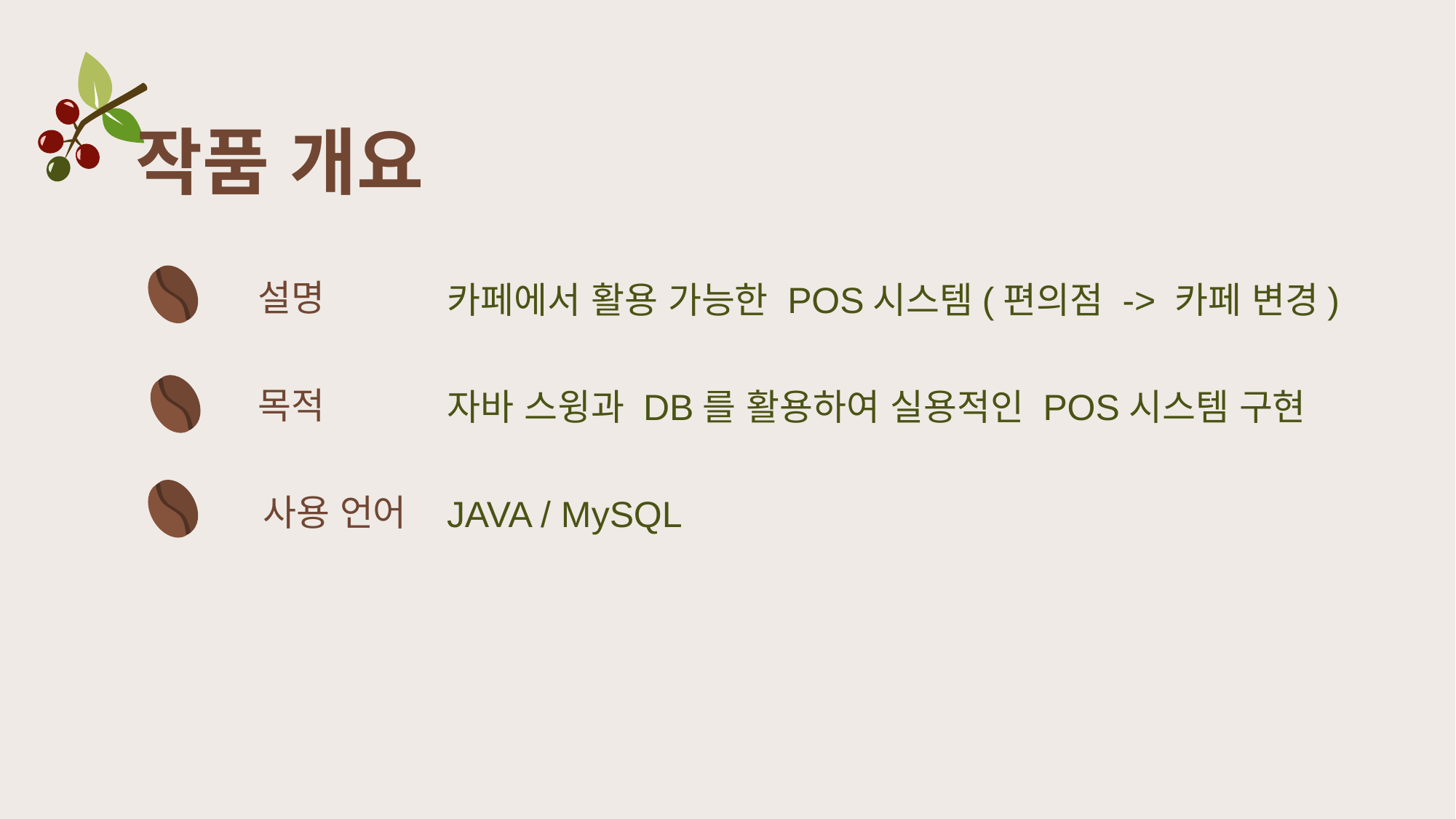

작품 개요

설명
카페에서 활용 가능한 POS시스템(편의점 -> 카페 변경)

목적
자바 스윙과 DB를 활용하여 실용적인 POS시스템 구현

사용 언어
JAVA / MySQL